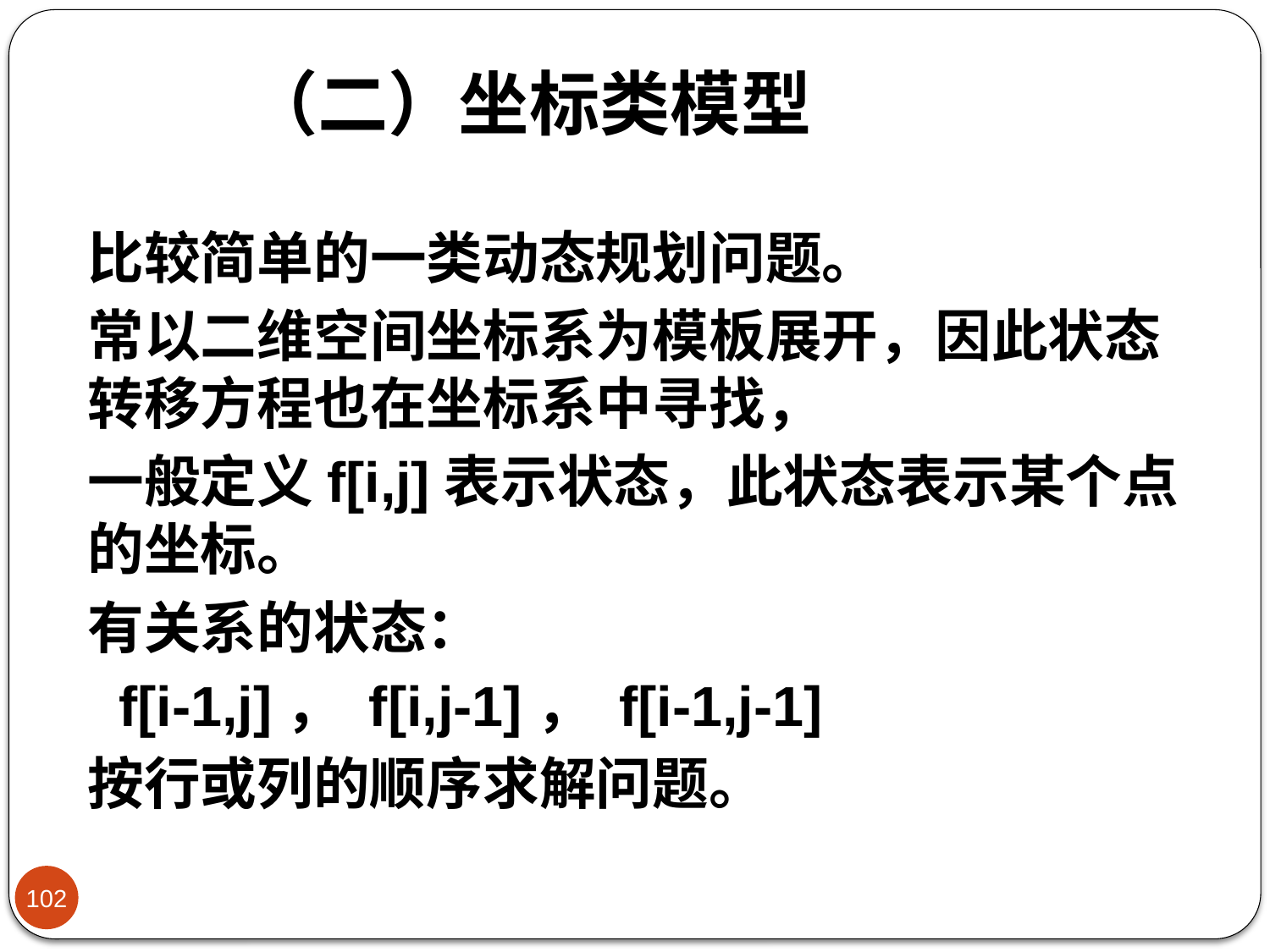

# （二）坐标类模型
比较简单的一类动态规划问题。
常以二维空间坐标系为模板展开，因此状态转移方程也在坐标系中寻找，
一般定义f[i,j]表示状态，此状态表示某个点的坐标。
有关系的状态：
  f[i-1,j]， f[i,j-1]， f[i-1,j-1]
按行或列的顺序求解问题。

102